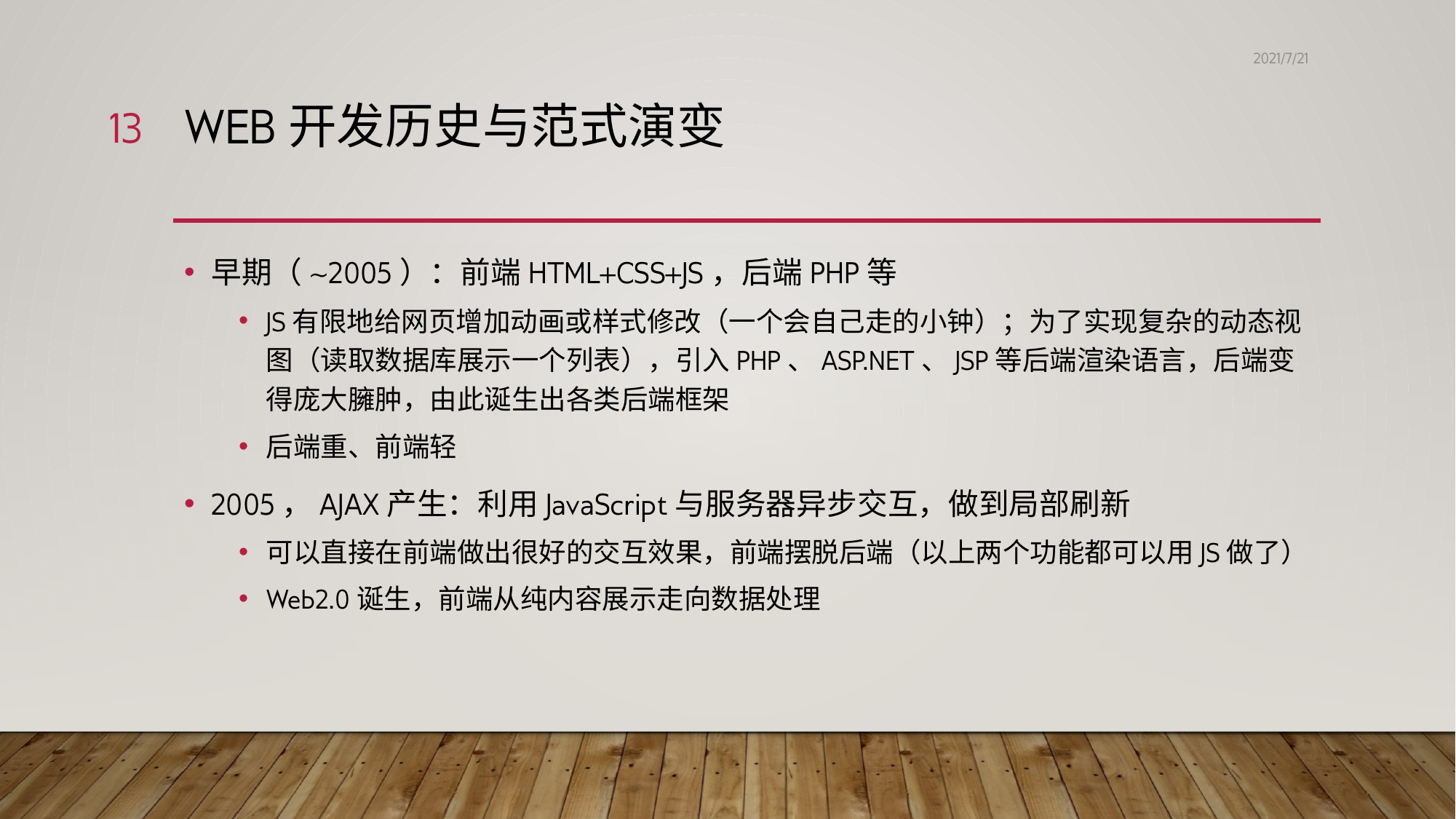

2021/7/21
13
# Web开发历史与范式演变
早期（~2005）：前端HTML+CSS+JS，后端PHP等
JS有限地给网页增加动画或样式修改（一个会自己走的小钟）；为了实现复杂的动态视图（读取数据库展示一个列表），引入PHP、ASP.NET、JSP等后端渲染语言，后端变得庞大臃肿，由此诞生出各类后端框架
后端重、前端轻
2005，AJAX产生：利用JavaScript与服务器异步交互，做到局部刷新
可以直接在前端做出很好的交互效果，前端摆脱后端（以上两个功能都可以用JS做了）
Web2.0诞生，前端从纯内容展示走向数据处理